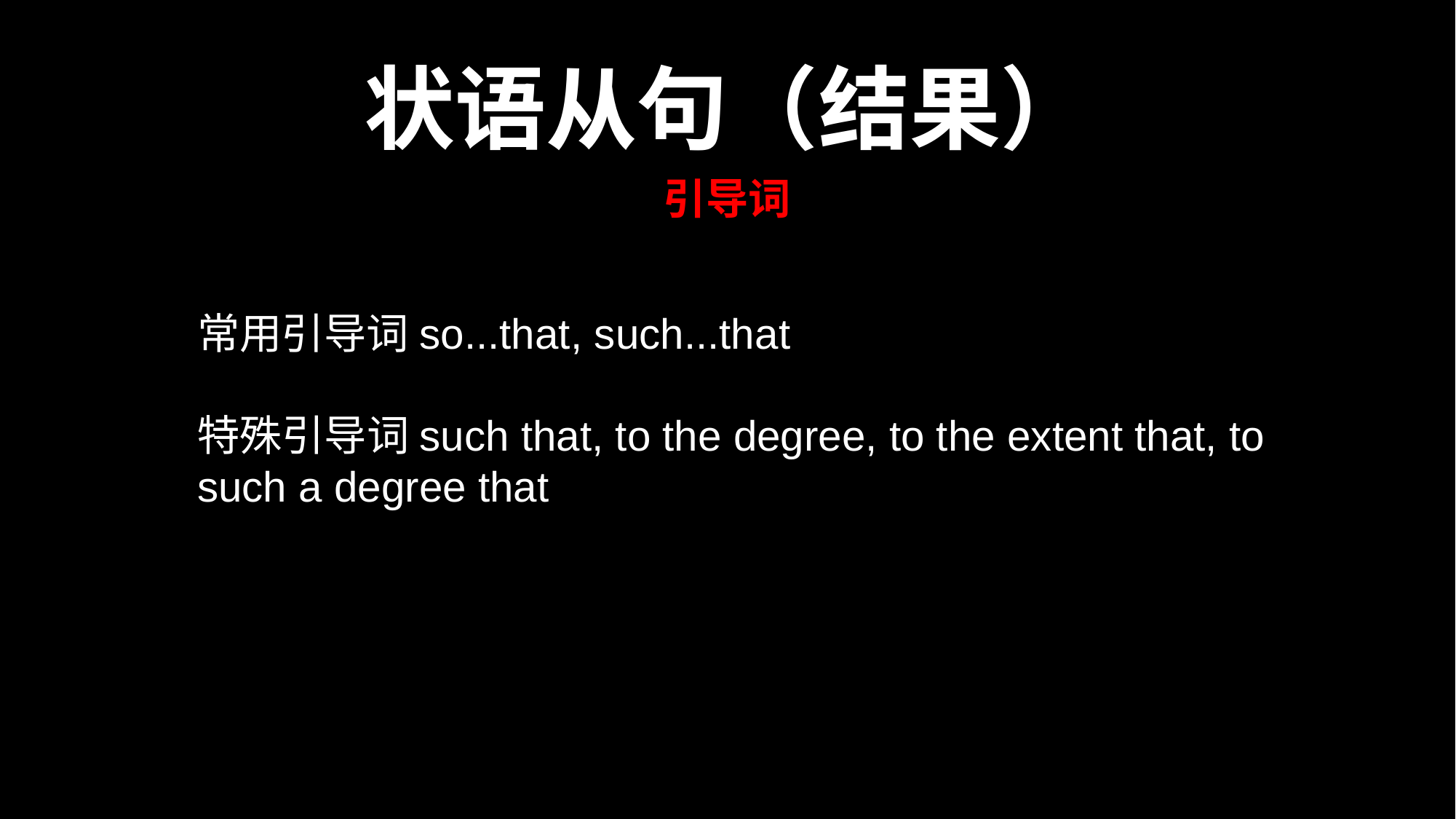

状语从句（结果）
引导词
常用引导词so...that, such...that

特殊引导词such that, to the degree, to the extent that, to such a degree that